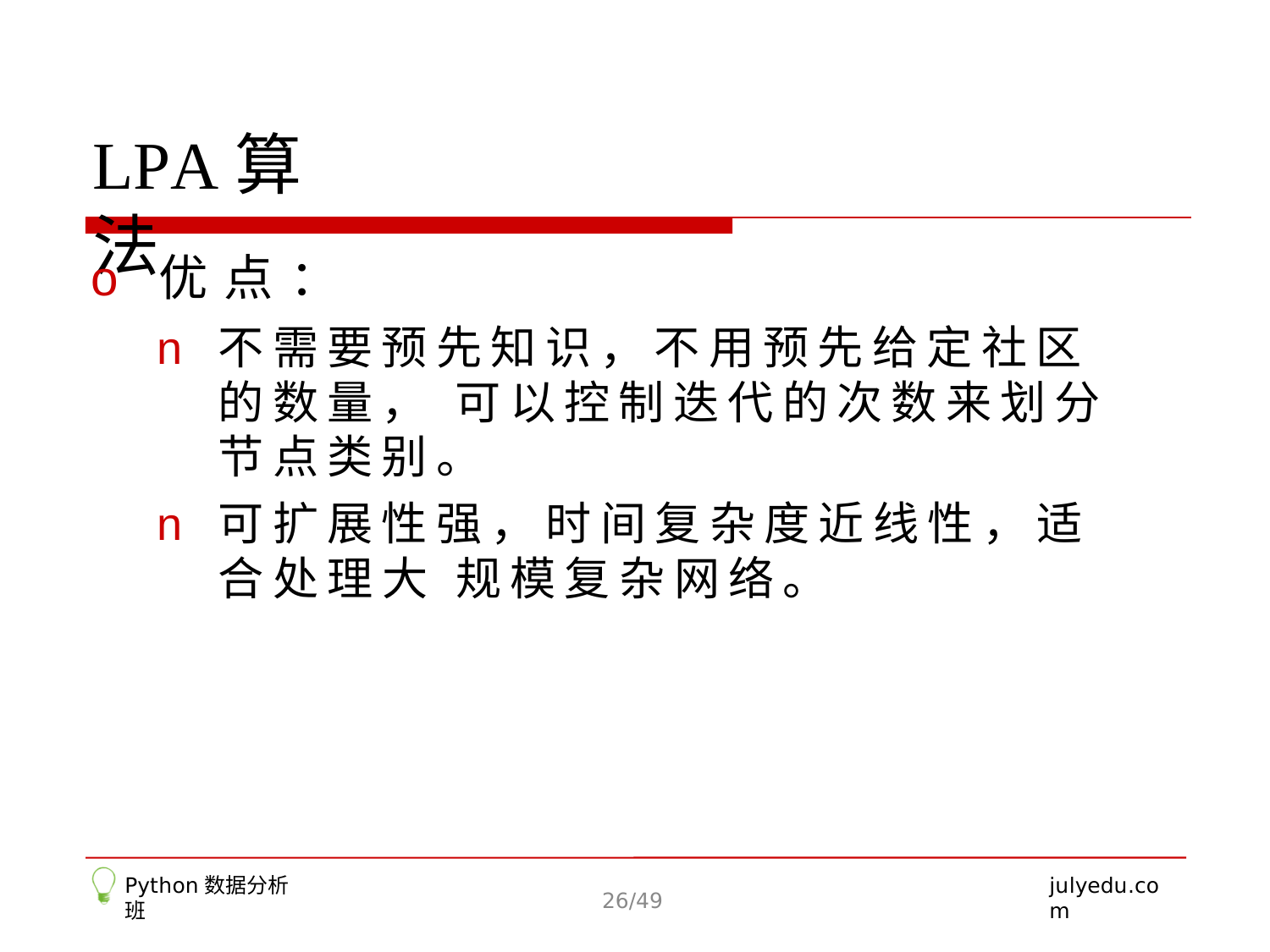

# LPA算法

o	优点：
n	不需要预先知识，不用预先给定社区的数量， 可以控制迭代的次数来划分节点类别。
n	可扩展性强，时间复杂度近线性，适合处理大 规模复杂网络。

Python数据分析班
julyedu.com
26/49